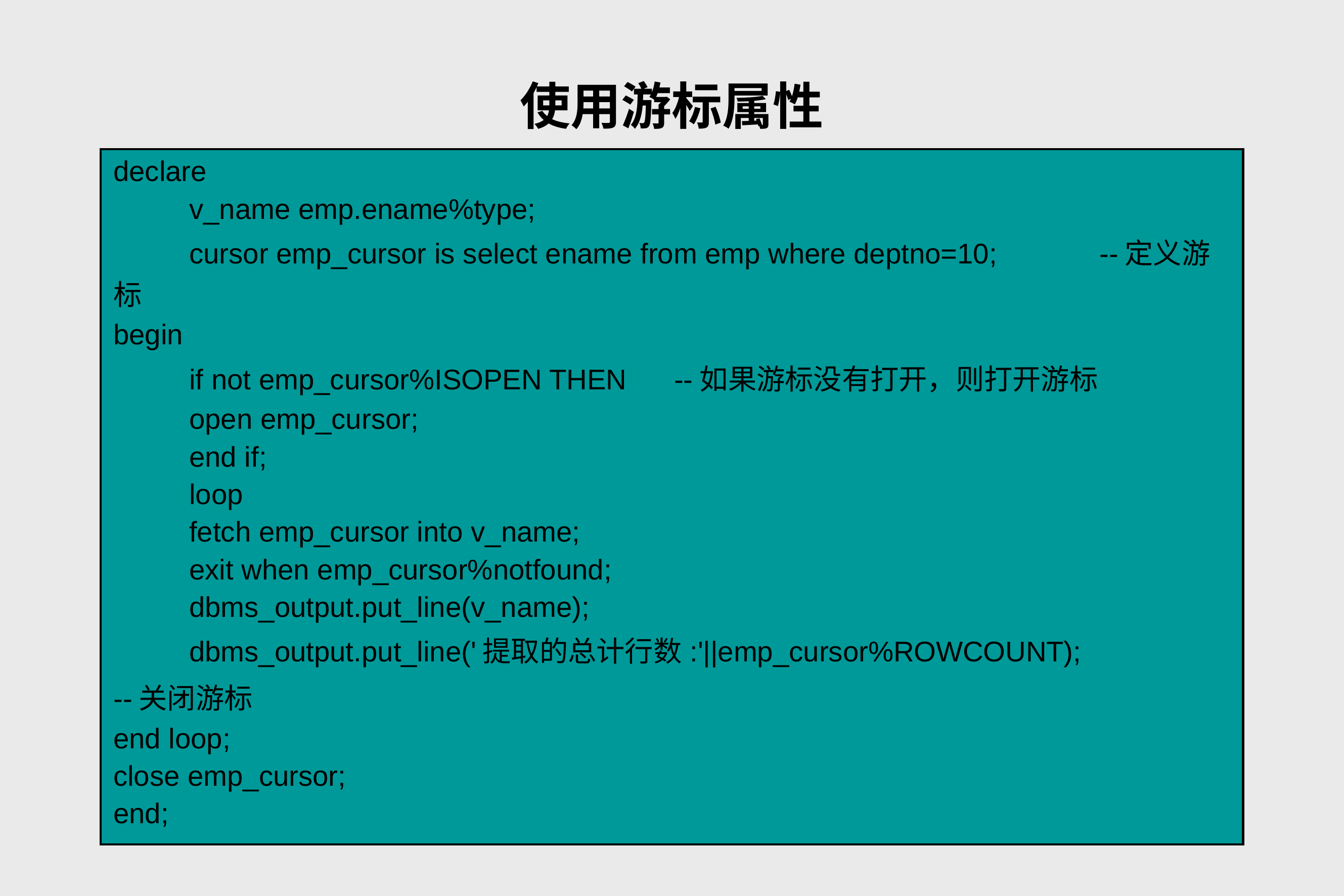

# 使用游标属性
| declare v\_name emp.ename%type; cursor emp\_cursor is select ename from emp where deptno=10; --定义游标 begin if not emp\_cursor%ISOPEN THEN --如果游标没有打开，则打开游标 open emp\_cursor; end if; loop fetch emp\_cursor into v\_name; exit when emp\_cursor%notfound; dbms\_output.put\_line(v\_name); dbms\_output.put\_line('提取的总计行数:'||emp\_cursor%ROWCOUNT); --关闭游标 end loop; close emp\_cursor; end; |
| --- |